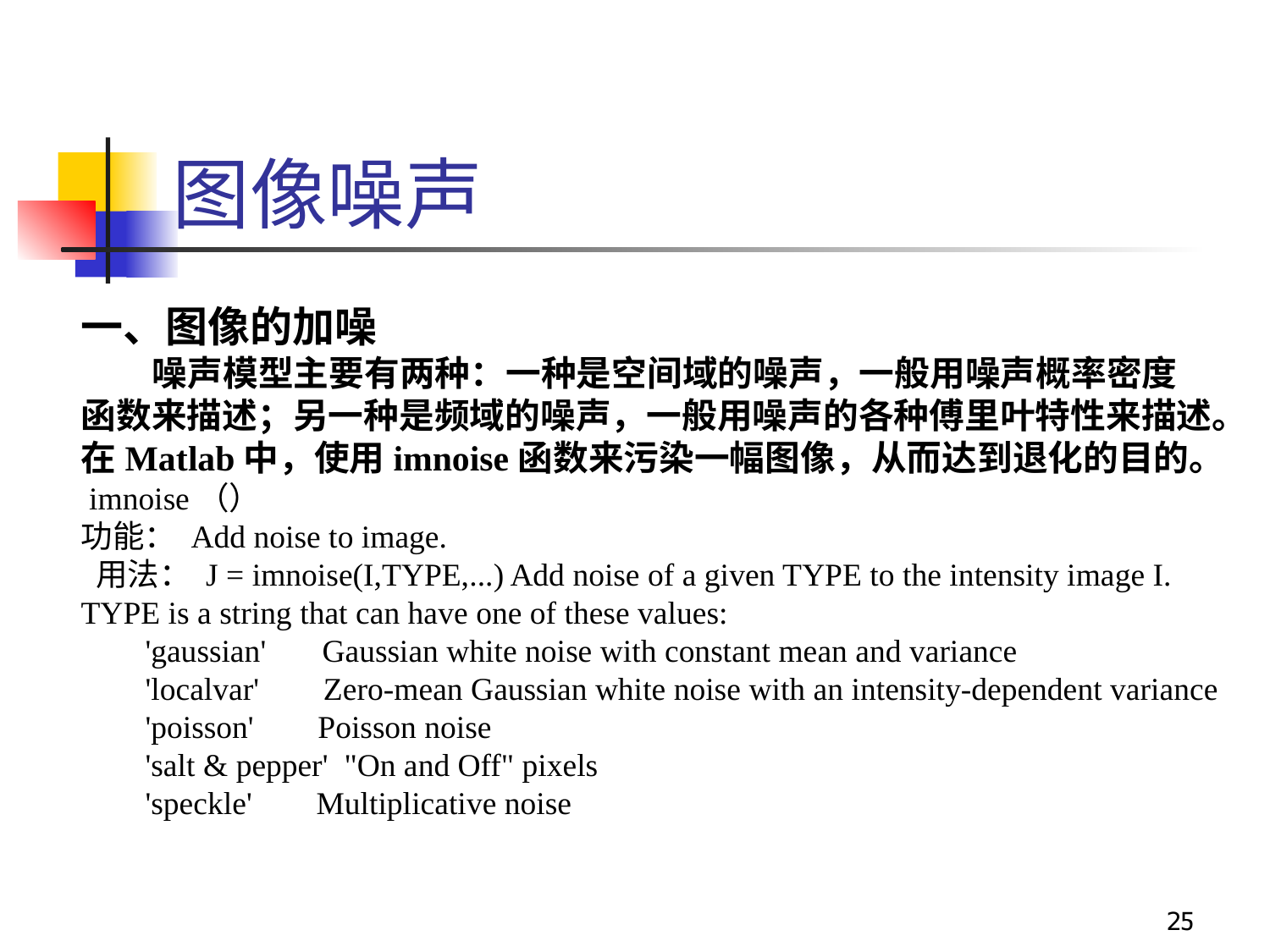

图像噪声
一、图像的加噪
        噪声模型主要有两种：一种是空间域的噪声，一般用噪声概率密度
函数来描述；另一种是频域的噪声，一般用噪声的各种傅里叶特性来描述。
在Matlab中，使用imnoise函数来污染一幅图像，从而达到退化的目的。
 imnoise（）
功能： Add noise to image.
 用法： J = imnoise(I,TYPE,...) Add noise of a given TYPE to the intensity image I.
TYPE is a string that can have one of these values:
        'gaussian'       Gaussian white noise with constant mean and variance
        'localvar'        Zero-mean Gaussian white noise with an intensity-dependent variance
        'poisson'        Poisson noise
        'salt & pepper'  "On and Off" pixels
        'speckle'        Multiplicative noise
25